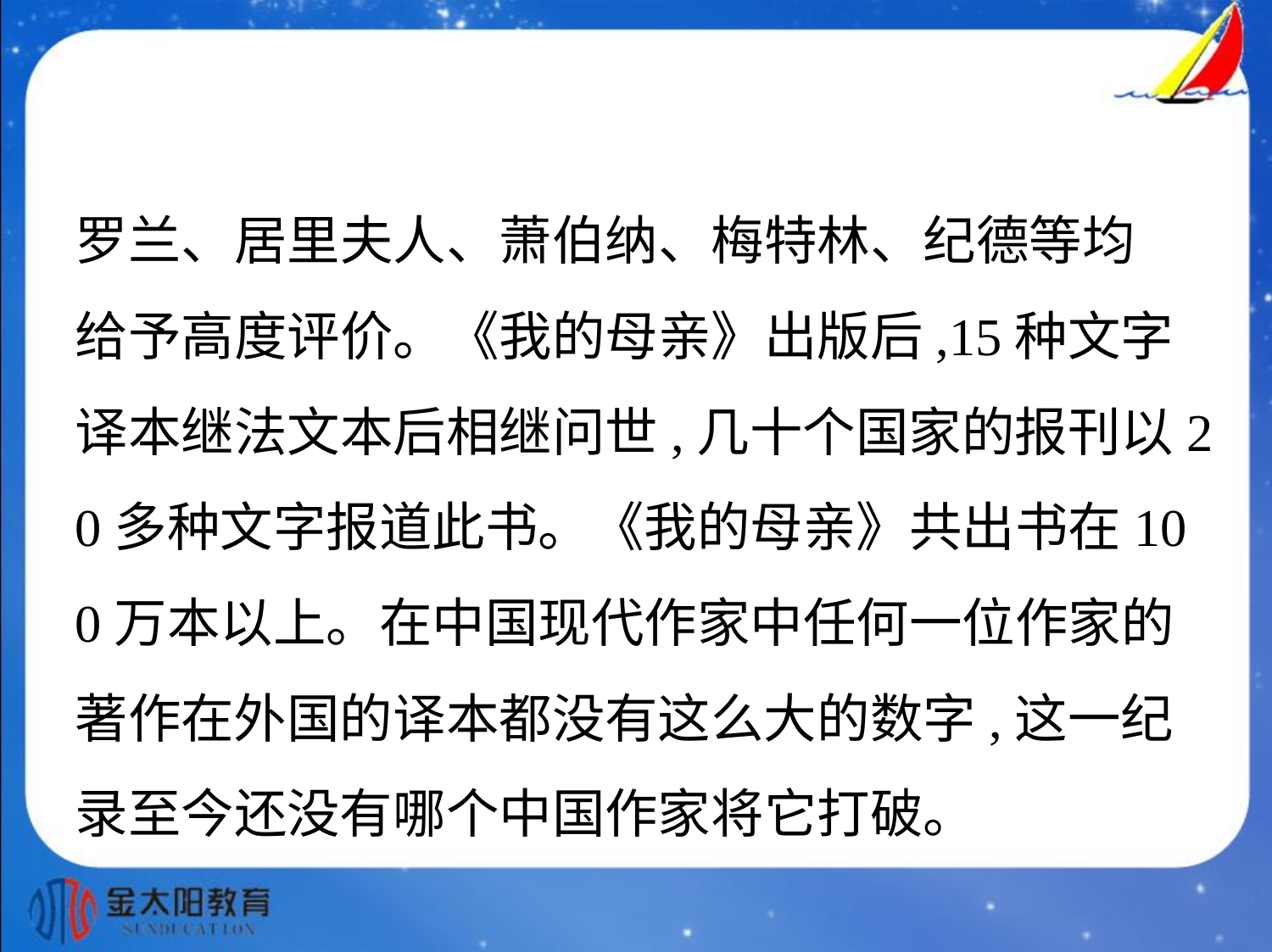

罗兰、居里夫人、萧伯纳、梅特林、纪德等均
给予高度评价。《我的母亲》出版后,15种文字
译本继法文本后相继问世,几十个国家的报刊以2
0多种文字报道此书。《我的母亲》共出书在10
0万本以上。在中国现代作家中任何一位作家的
著作在外国的译本都没有这么大的数字,这一纪
录至今还没有哪个中国作家将它打破。